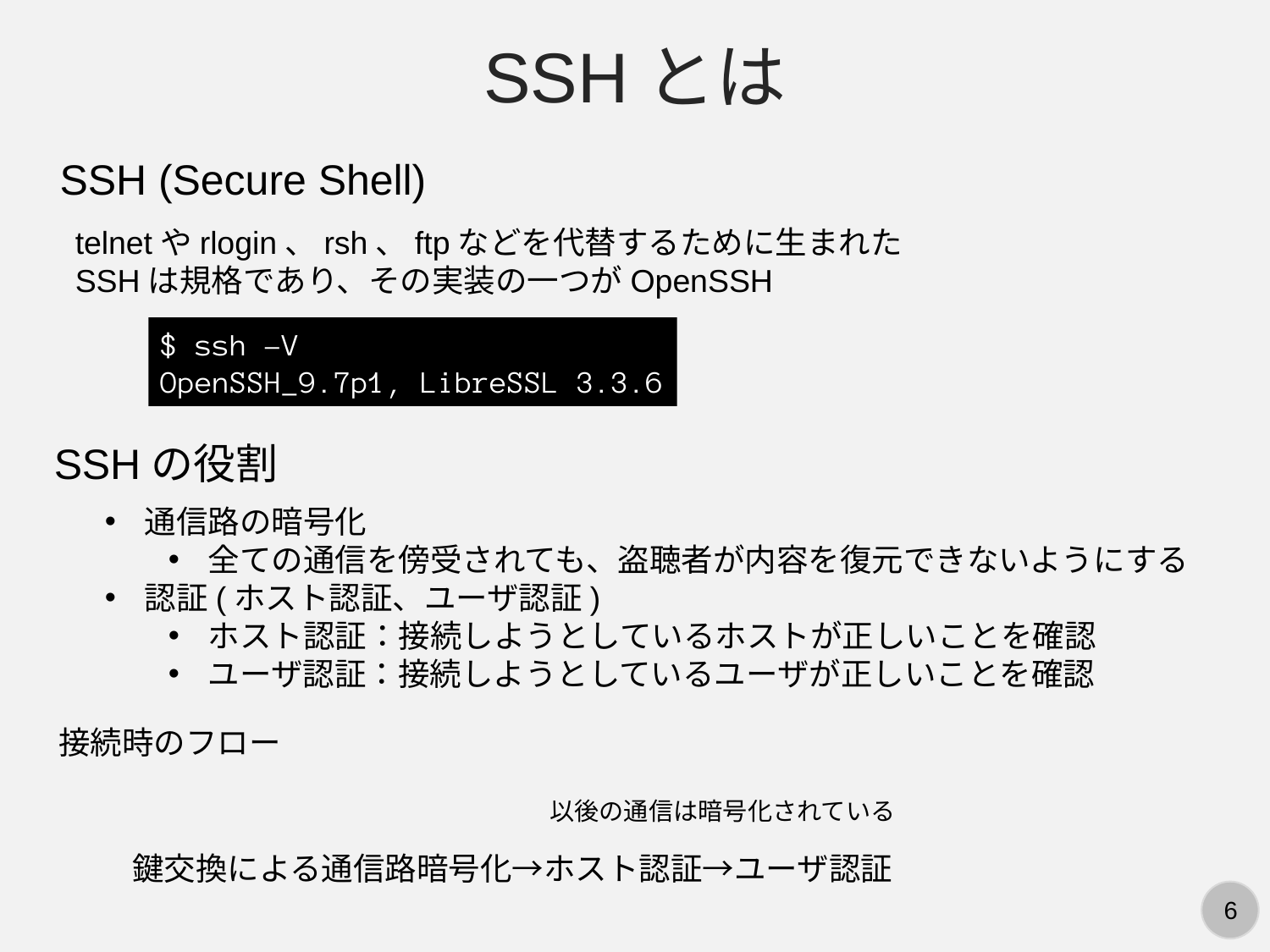

SSHとは
SSH (Secure Shell)
telnetやrlogin、rsh、ftpなどを代替するために生まれた
SSHは規格であり、その実装の一つがOpenSSH
$ ssh –V
OpenSSH_9.7p1, LibreSSL 3.3.6
SSHの役割
通信路の暗号化
全ての通信を傍受されても、盗聴者が内容を復元できないようにする
認証(ホスト認証、ユーザ認証)
ホスト認証：接続しようとしているホストが正しいことを確認
ユーザ認証：接続しようとしているユーザが正しいことを確認
接続時のフロー
以後の通信は暗号化されている
鍵交換による通信路暗号化→ホスト認証→ユーザ認証